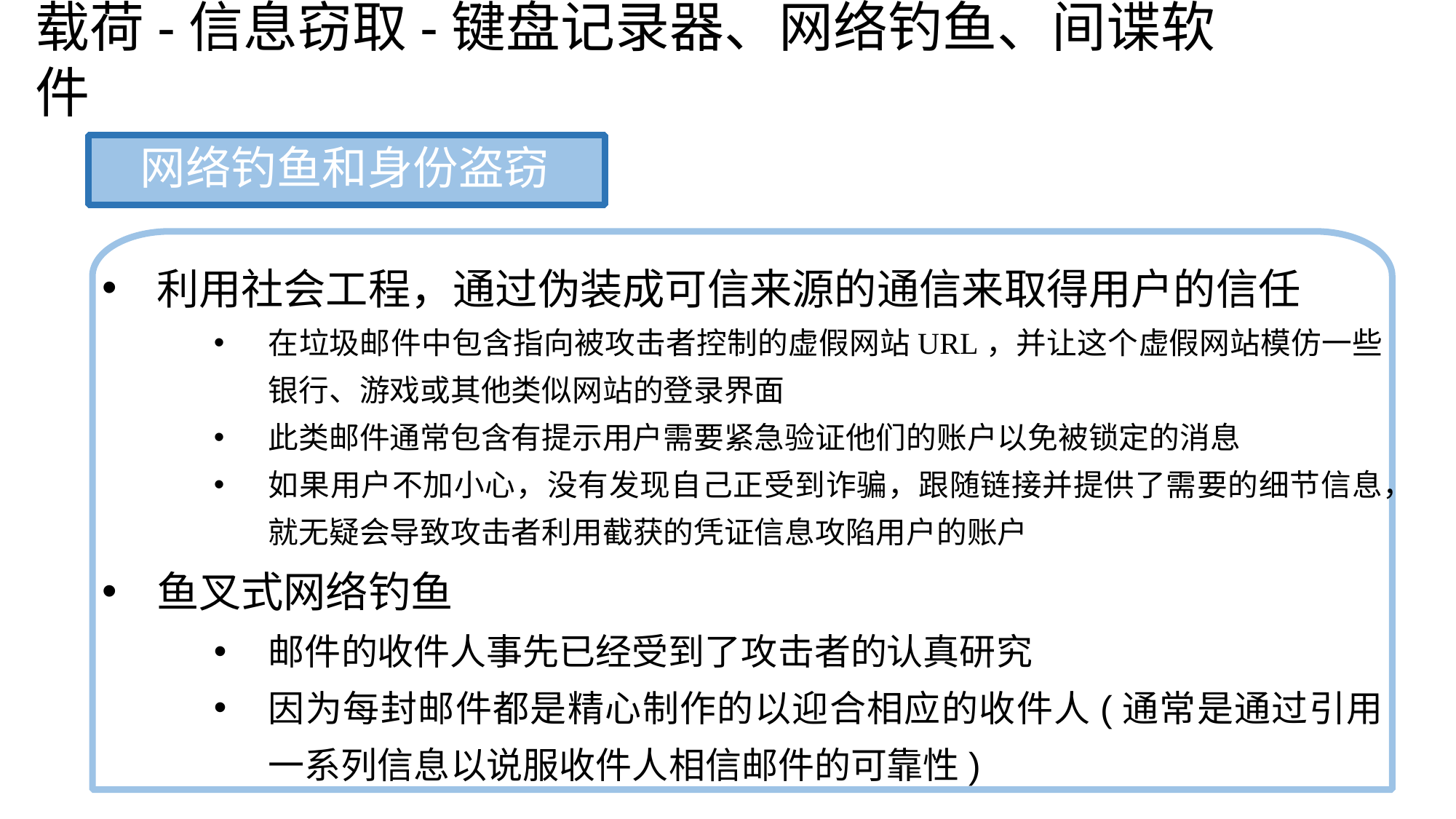

载荷-信息窃取-键盘记录器、网络钓鱼、间谍软件

网络钓鱼和身份盗窃
利用社会工程，通过伪装成可信来源的通信来取得用户的信任
在垃圾邮件中包含指向被攻击者控制的虚假网站URL，并让这个虚假网站模仿一些银行、游戏或其他类似网站的登录界面
此类邮件通常包含有提示用户需要紧急验证他们的账户以免被锁定的消息
如果用户不加小心，没有发现自己正受到诈骗，跟随链接并提供了需要的细节信息，就无疑会导致攻击者利用截获的凭证信息攻陷用户的账户
鱼叉式网络钓鱼
邮件的收件人事先已经受到了攻击者的认真研究
因为每封邮件都是精心制作的以迎合相应的收件人(通常是通过引用一系列信息以说服收件人相信邮件的可靠性)